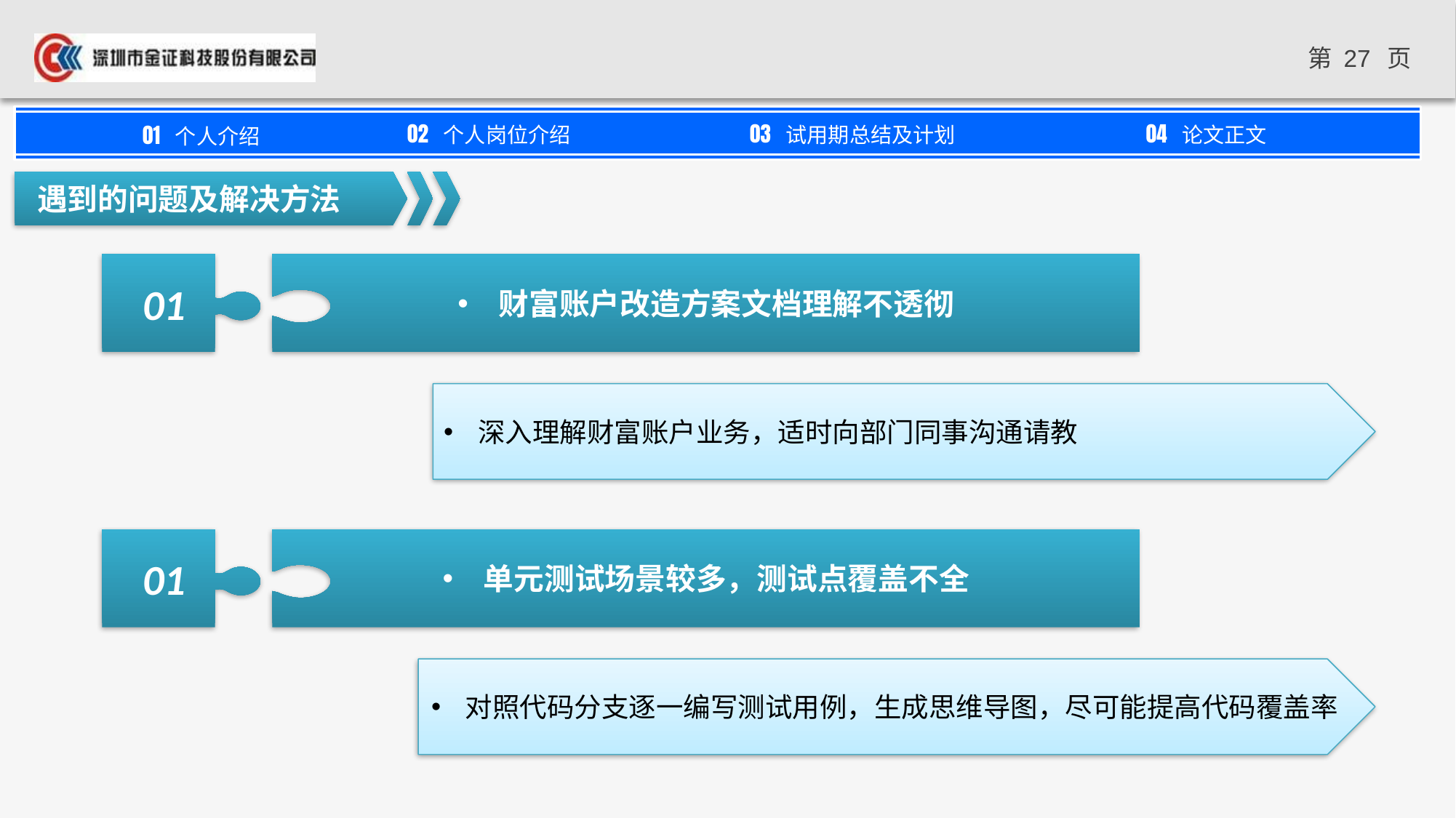

遇到的问题及解决方法
01
财富账户改造方案文档理解不透彻
深入理解财富账户业务，适时向部门同事沟通请教
01
单元测试场景较多，测试点覆盖不全
对照代码分支逐一编写测试用例，生成思维导图，尽可能提高代码覆盖率